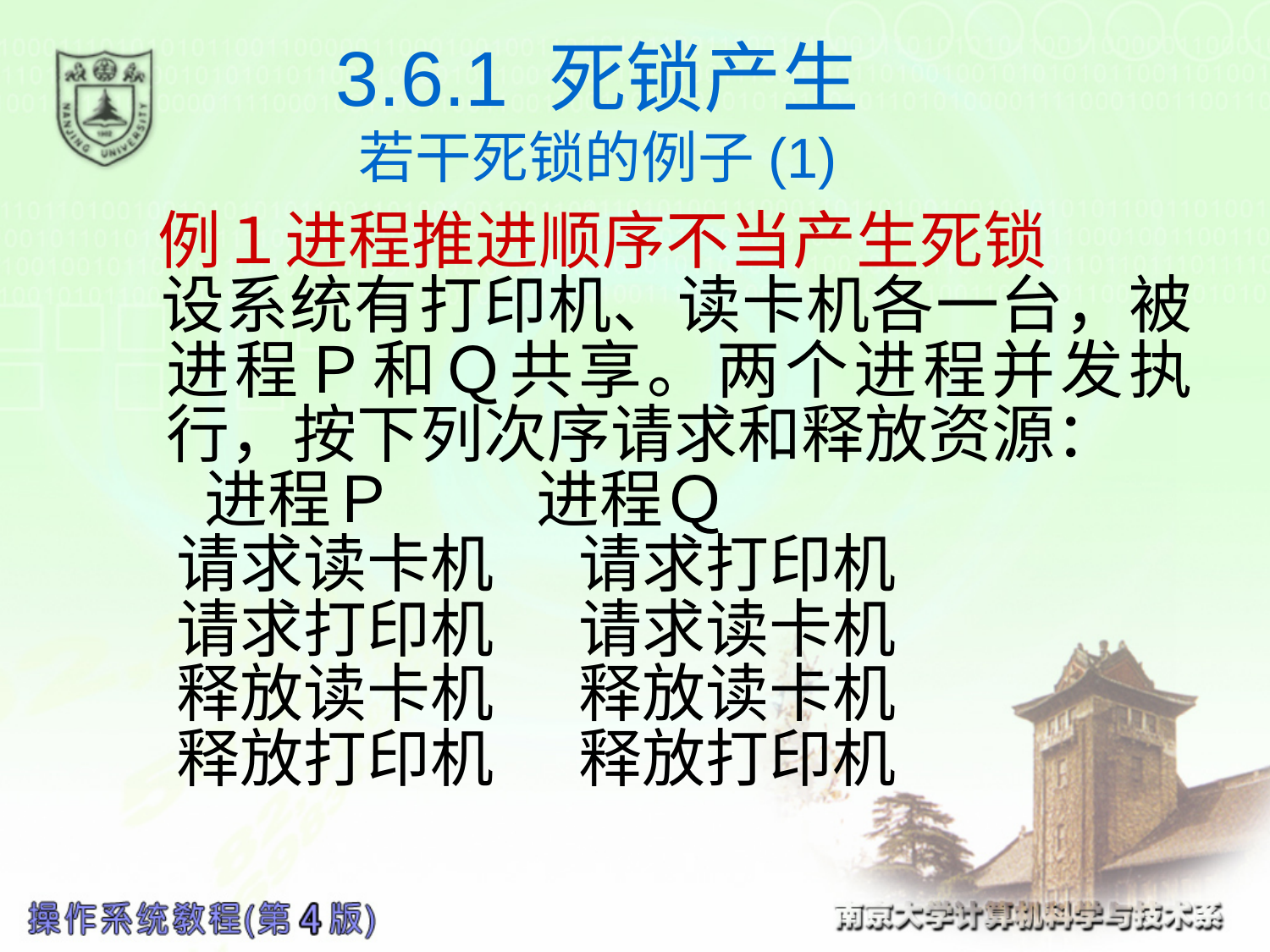

# 3.6.1 死锁产生 若干死锁的例子(1)
  例１进程推进顺序不当产生死锁
  设系统有打印机、读卡机各一台，被进程Ｐ和Ｑ共享。两个进程并发执行，按下列次序请求和释放资源：
     进程Ｐ          进程Ｑ
   请求读卡机      请求打印机
   请求打印机      请求读卡机
   释放读卡机      释放读卡机
   释放打印机      释放打印机